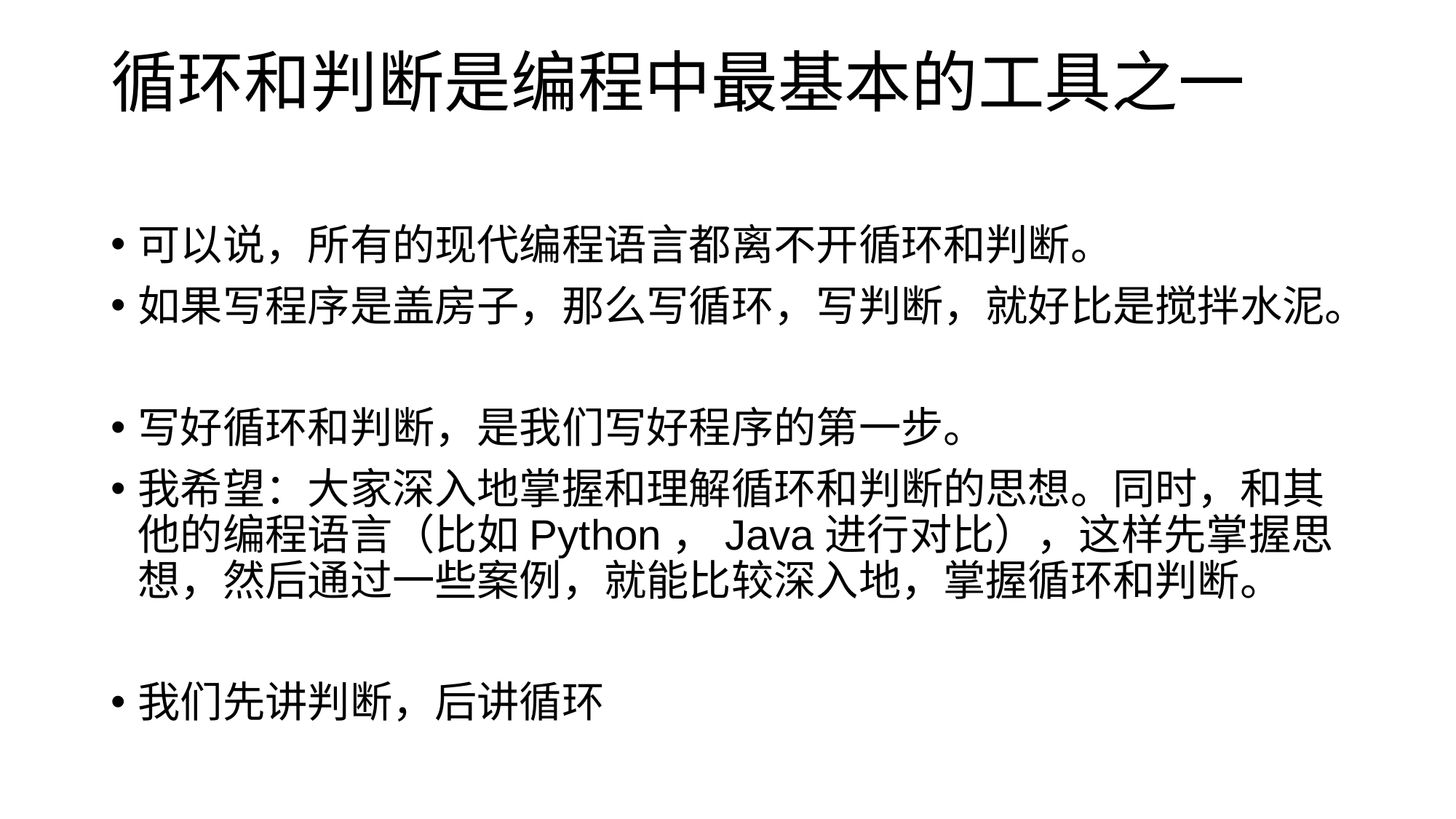

# 循环和判断是编程中最基本的工具之一
可以说，所有的现代编程语言都离不开循环和判断。
如果写程序是盖房子，那么写循环，写判断，就好比是搅拌水泥。

写好循环和判断，是我们写好程序的第一步。
我希望：大家深入地掌握和理解循环和判断的思想。同时，和其他的编程语言（比如Python，Java进行对比），这样先掌握思想，然后通过一些案例，就能比较深入地，掌握循环和判断。

我们先讲判断，后讲循环